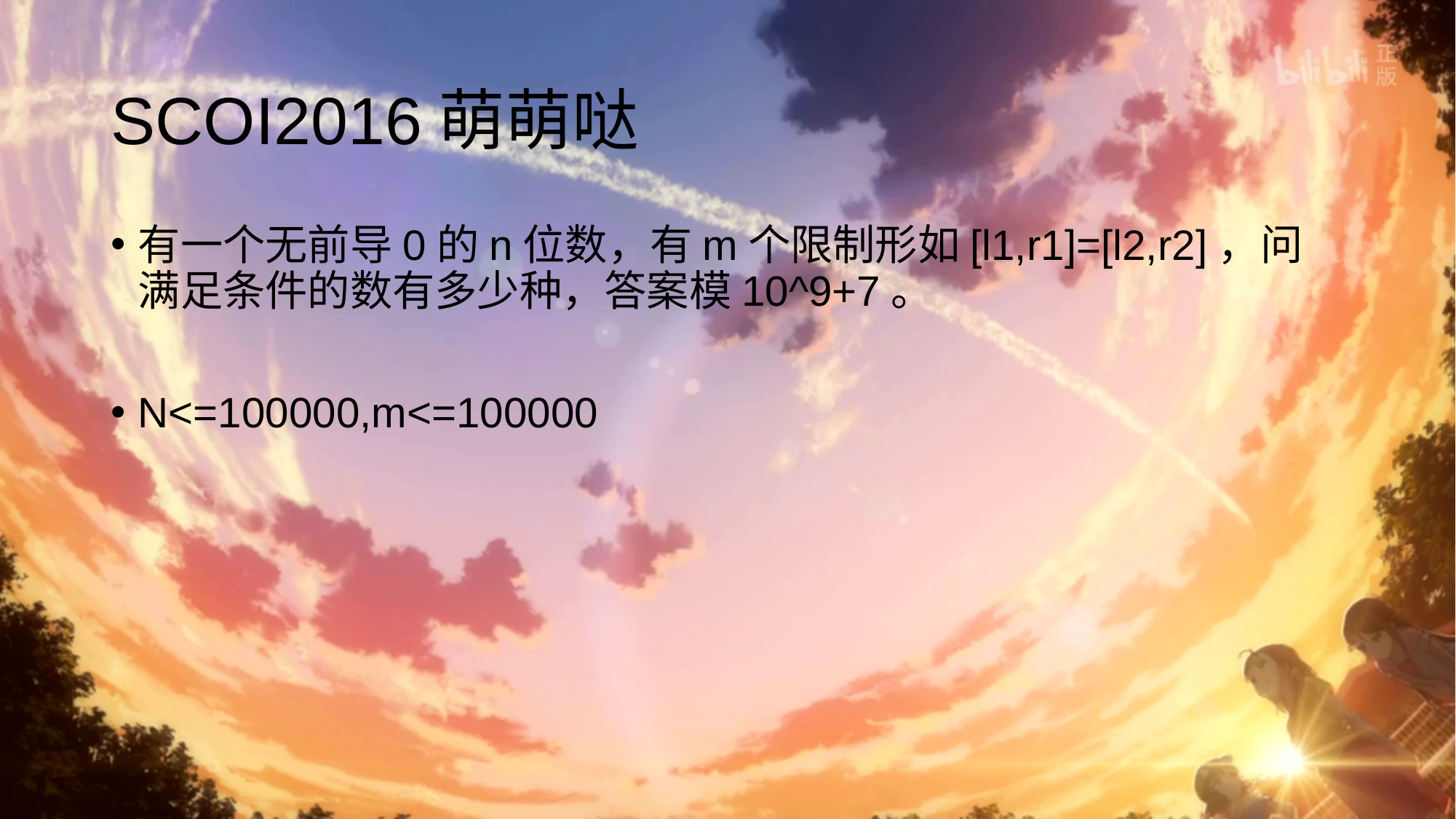

# SCOI2016萌萌哒
有一个无前导0的n位数，有m个限制形如[l1,r1]=[l2,r2]，问满足条件的数有多少种，答案模10^9+7。

N<=100000,m<=100000